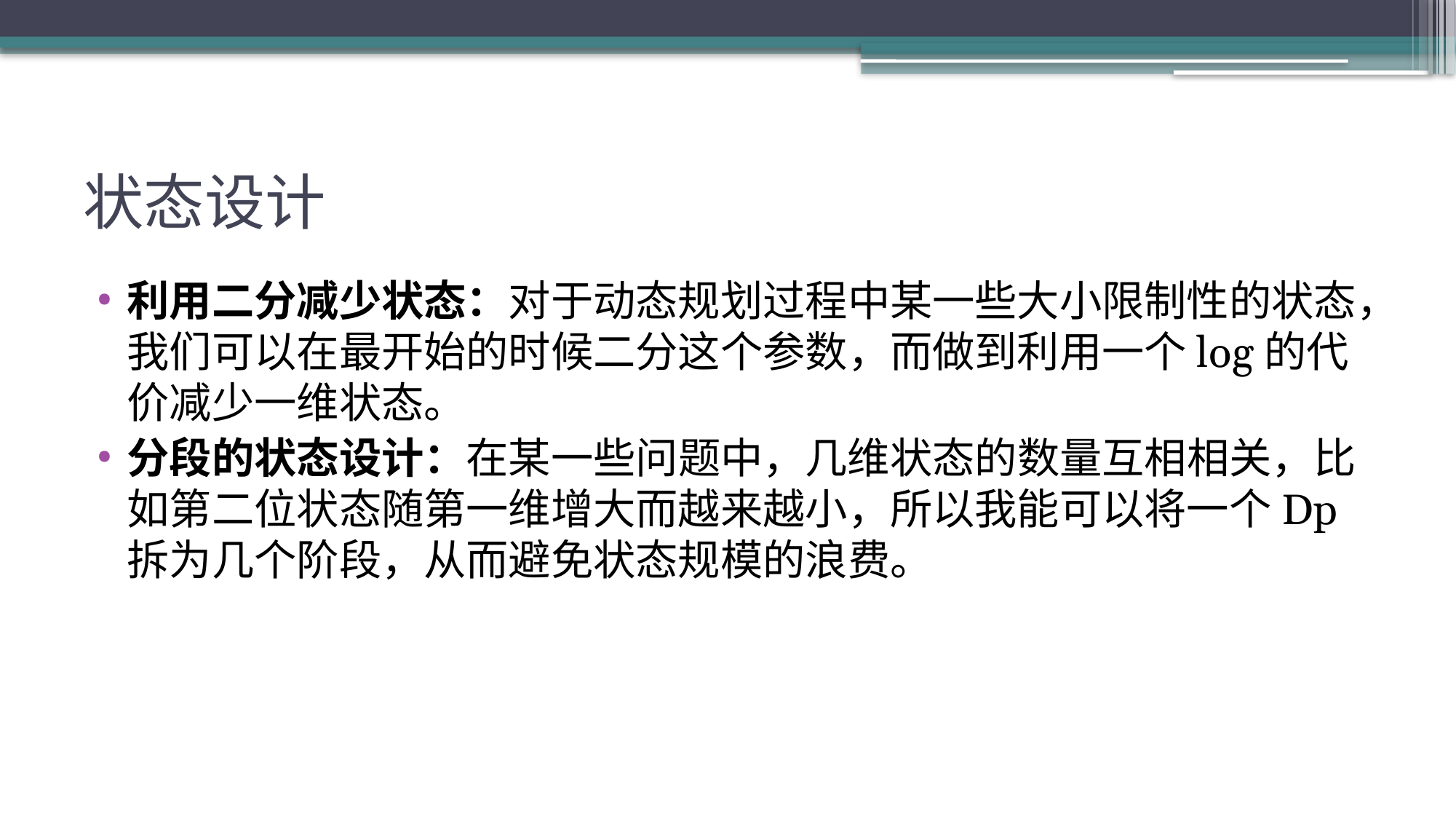

# 状态设计
利用二分减少状态：对于动态规划过程中某一些大小限制性的状态，我们可以在最开始的时候二分这个参数，而做到利用一个log的代价减少一维状态。
分段的状态设计：在某一些问题中，几维状态的数量互相相关，比如第二位状态随第一维增大而越来越小，所以我能可以将一个Dp拆为几个阶段，从而避免状态规模的浪费。